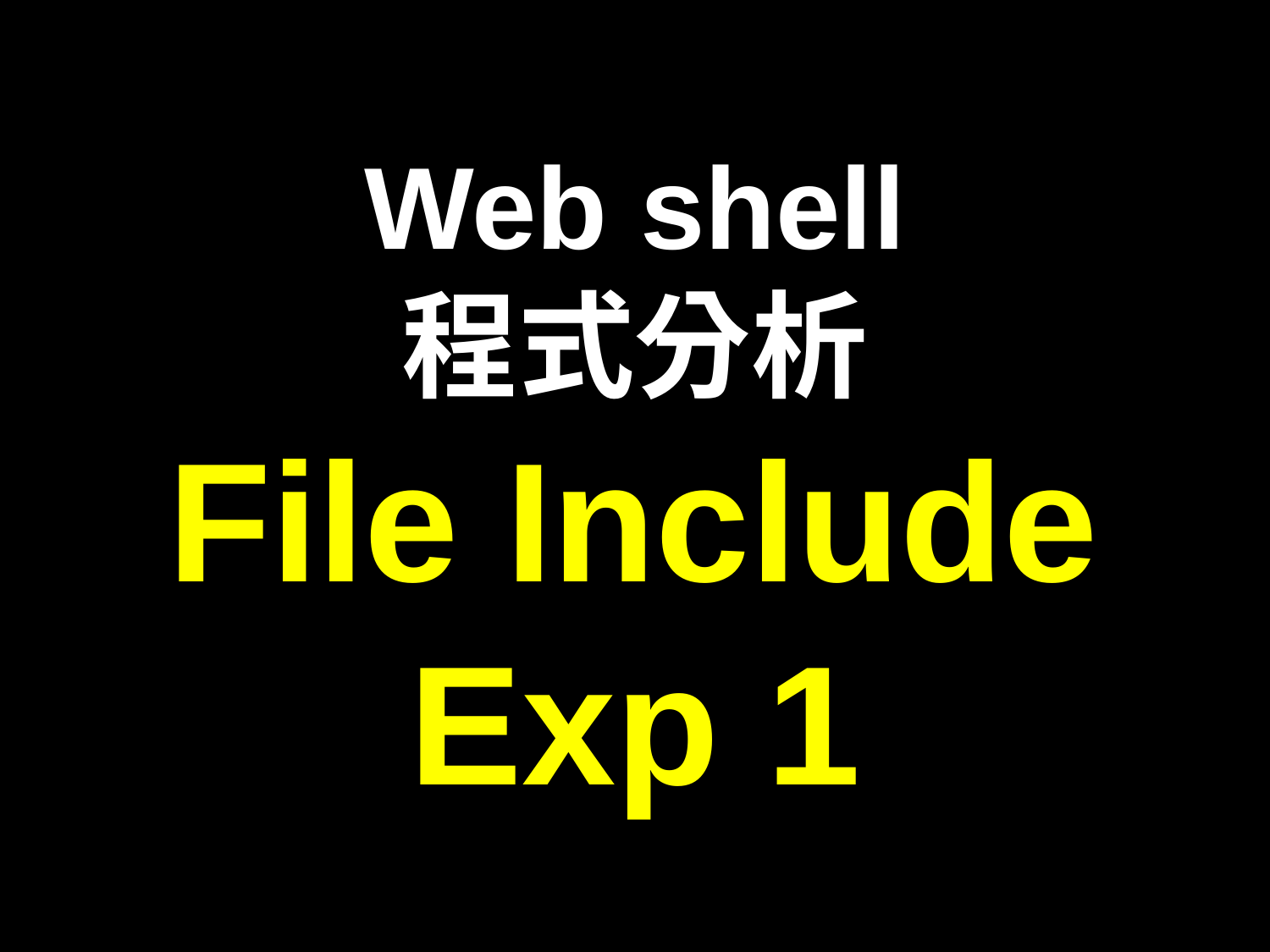

Web shell
程式分析
﻿ File Include  Exp 1